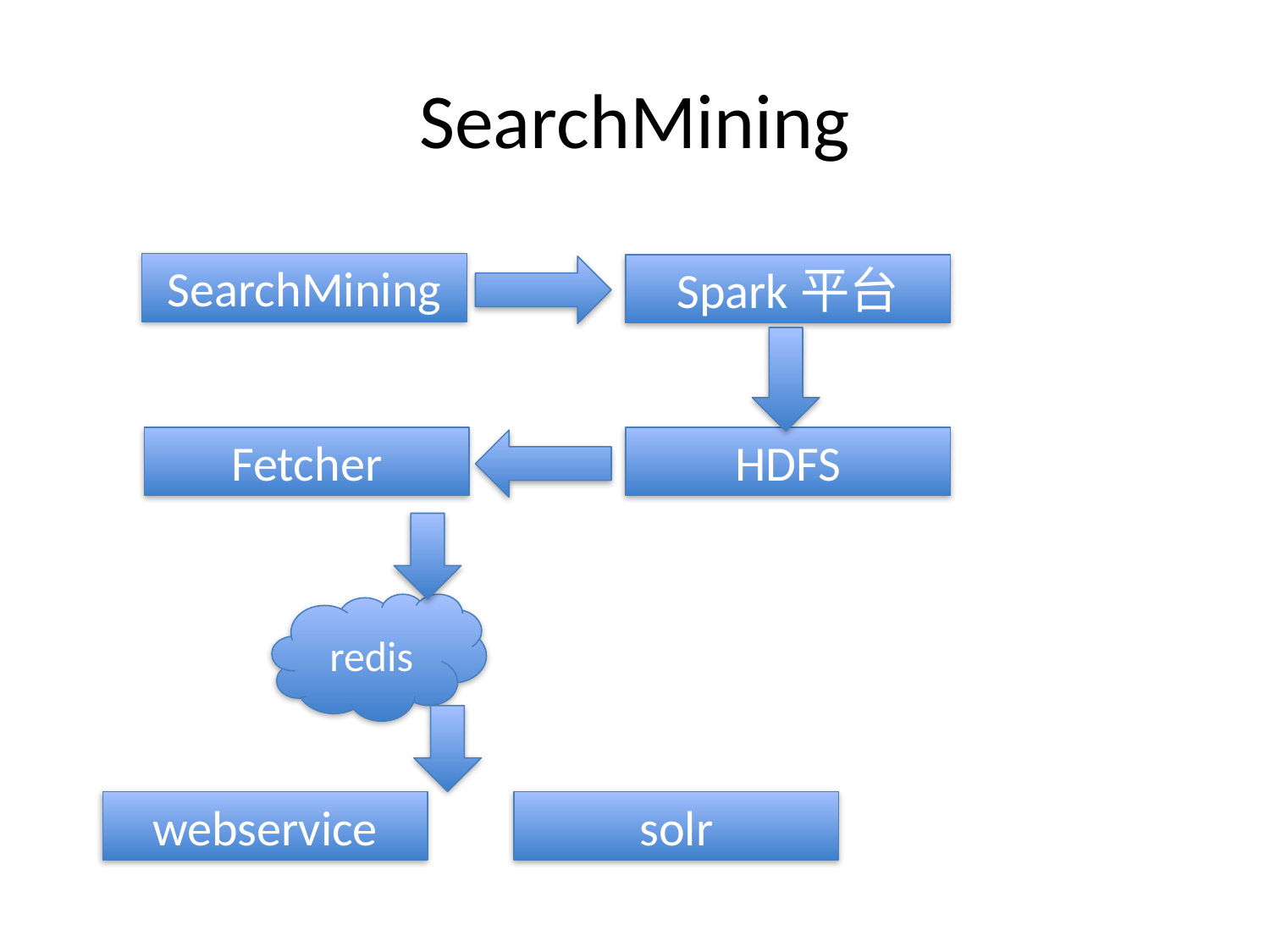

# SearchMining
SearchMining
Spark平台

Fetcher
HDFS

redis

webservice
solr